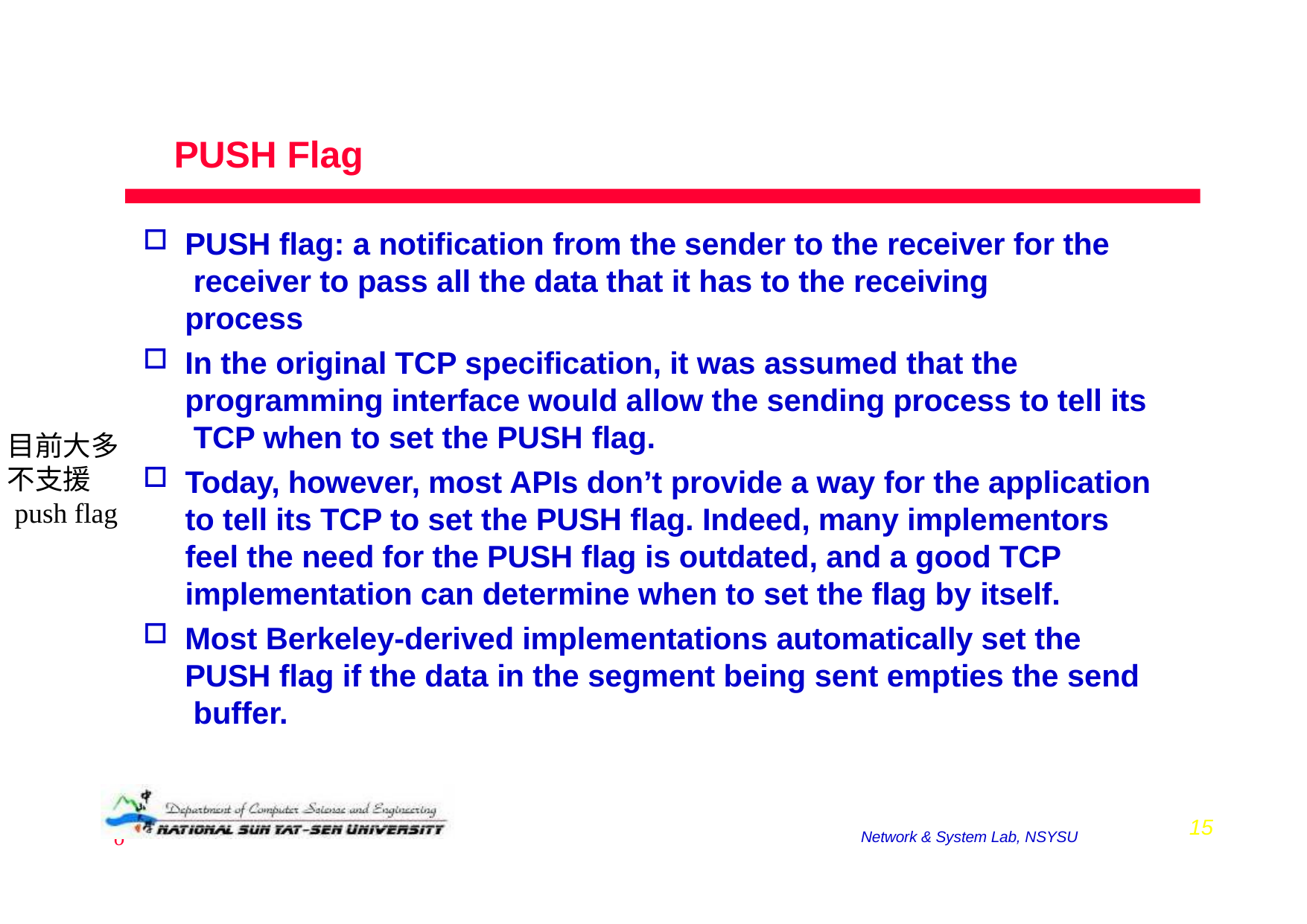

# PUSH Flag

PUSH flag: a notification from the sender to the receiver for the  receiver to pass all the data that it has to the receiving process
In the original TCP specification, it was assumed that the  programming interface would allow the sending process to tell its  TCP when to set the PUSH flag.
Today, however, most APIs don’t provide a way for the application  to tell its TCP to set the PUSH flag. Indeed, many implementors  feel the need for the PUSH flag is outdated, and a good TCP  implementation can determine when to set the flag by itself.
Most Berkeley-derived implementations automatically set the  PUSH flag if the data in the segment being sent empties the send  buffer.
目前大多
不支援
 push flag

2008/12/16
15
Network & System Lab, NSYSU